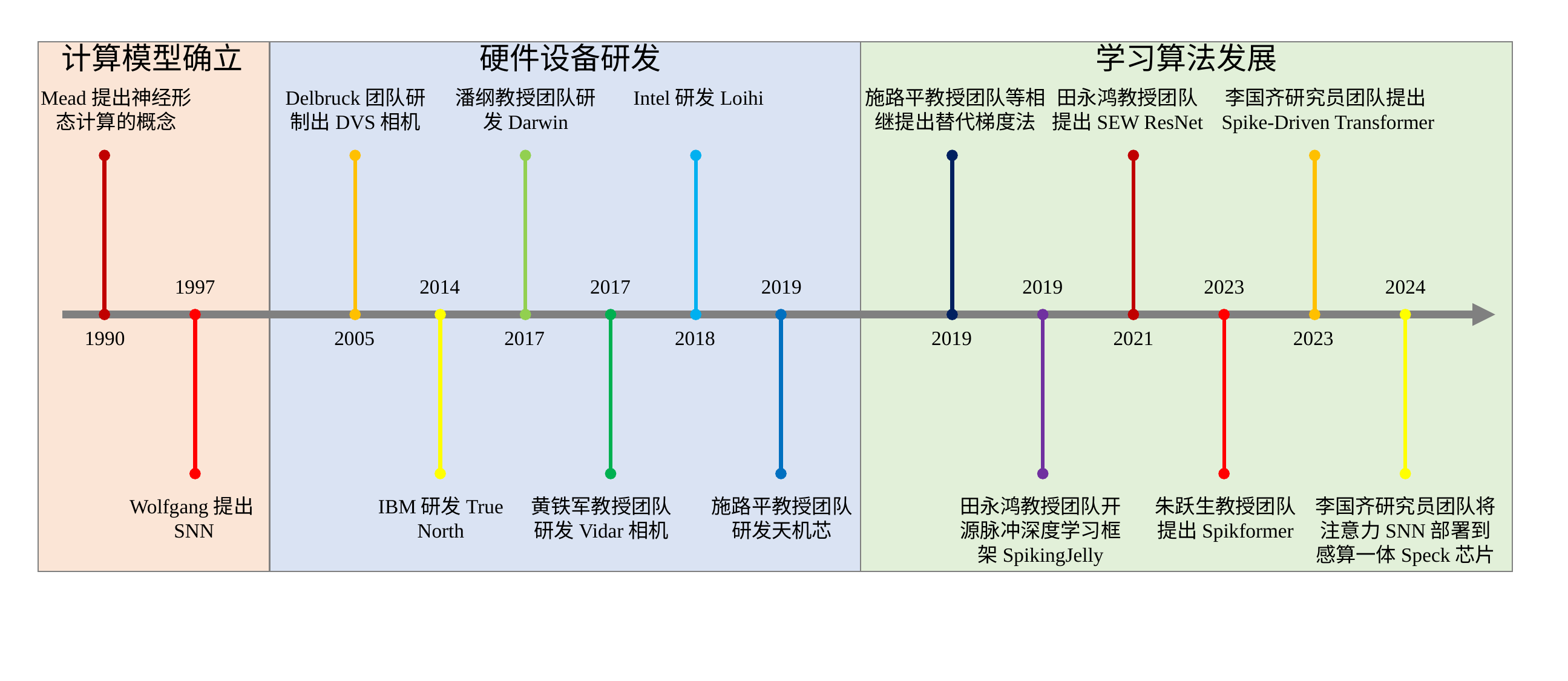

计算模型确立
硬件设备研发
学习算法发展

Mead提出神经形态计算的概念
1997
1990
Wolfgang提出SNN
Delbruck团队研制出DVS相机
潘纲教授团队研发Darwin
Intel研发Loihi
2014
2017
2019
2005
2017
2018
IBM研发True North
黄铁军教授团队研发Vidar相机

施路平教授团队研发天机芯
施路平教授团队等相继提出替代梯度法
田永鸿教授团队提出SEW ResNet
李国齐研究员团队提出Spike-Driven Transformer
2019
2023
2024
2019
2021
2023
田永鸿教授团队开源脉冲深度学习框架SpikingJelly
朱跃生教授团队提出Spikformer
李国齐研究员团队将注意力SNN部署到感算一体Speck芯片